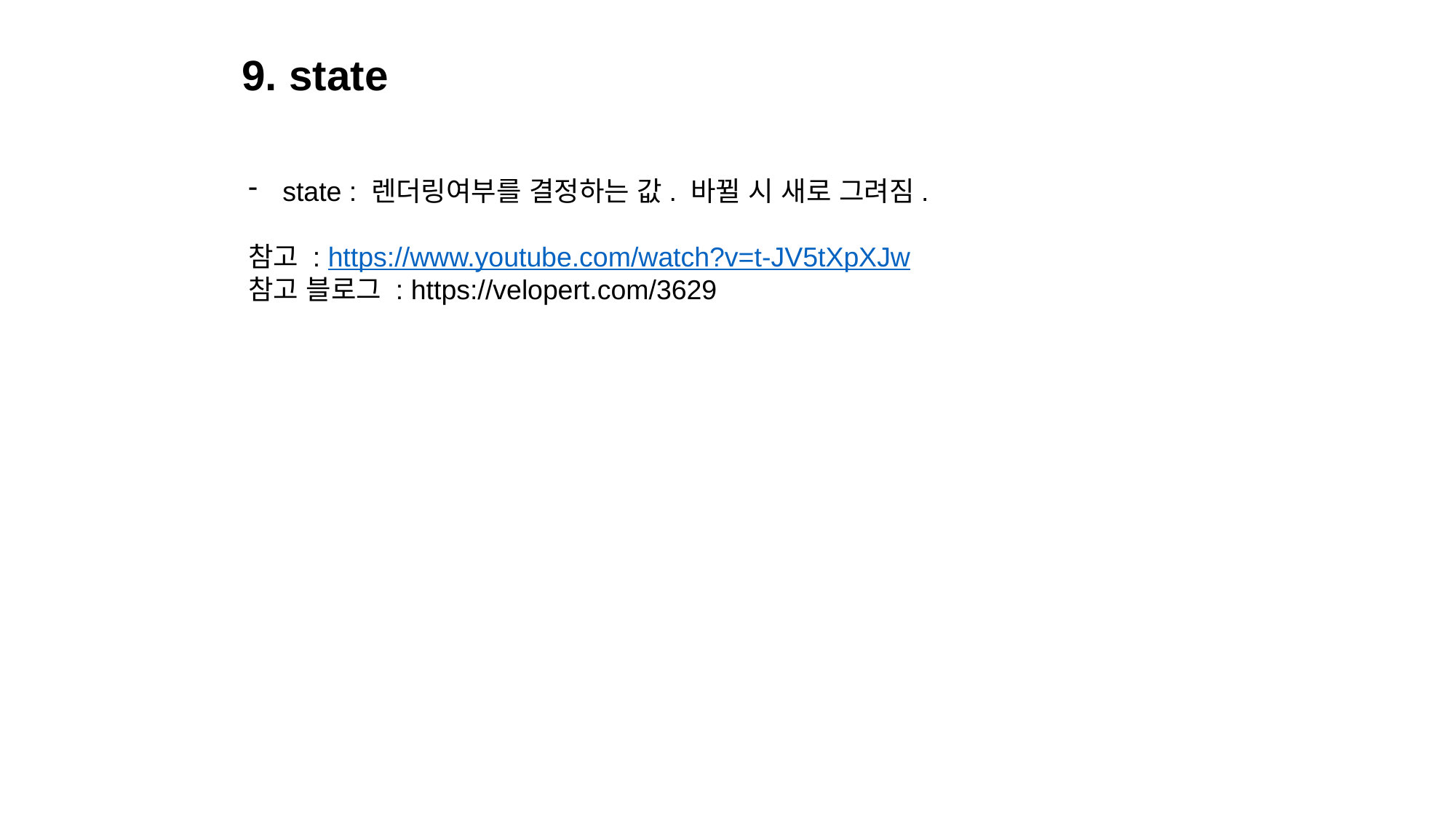

9. state
state : 렌더링여부를 결정하는 값. 바뀔 시 새로 그려짐.

참고 : https://www.youtube.com/watch?v=t-JV5tXpXJw
참고 블로그 : https://velopert.com/3629